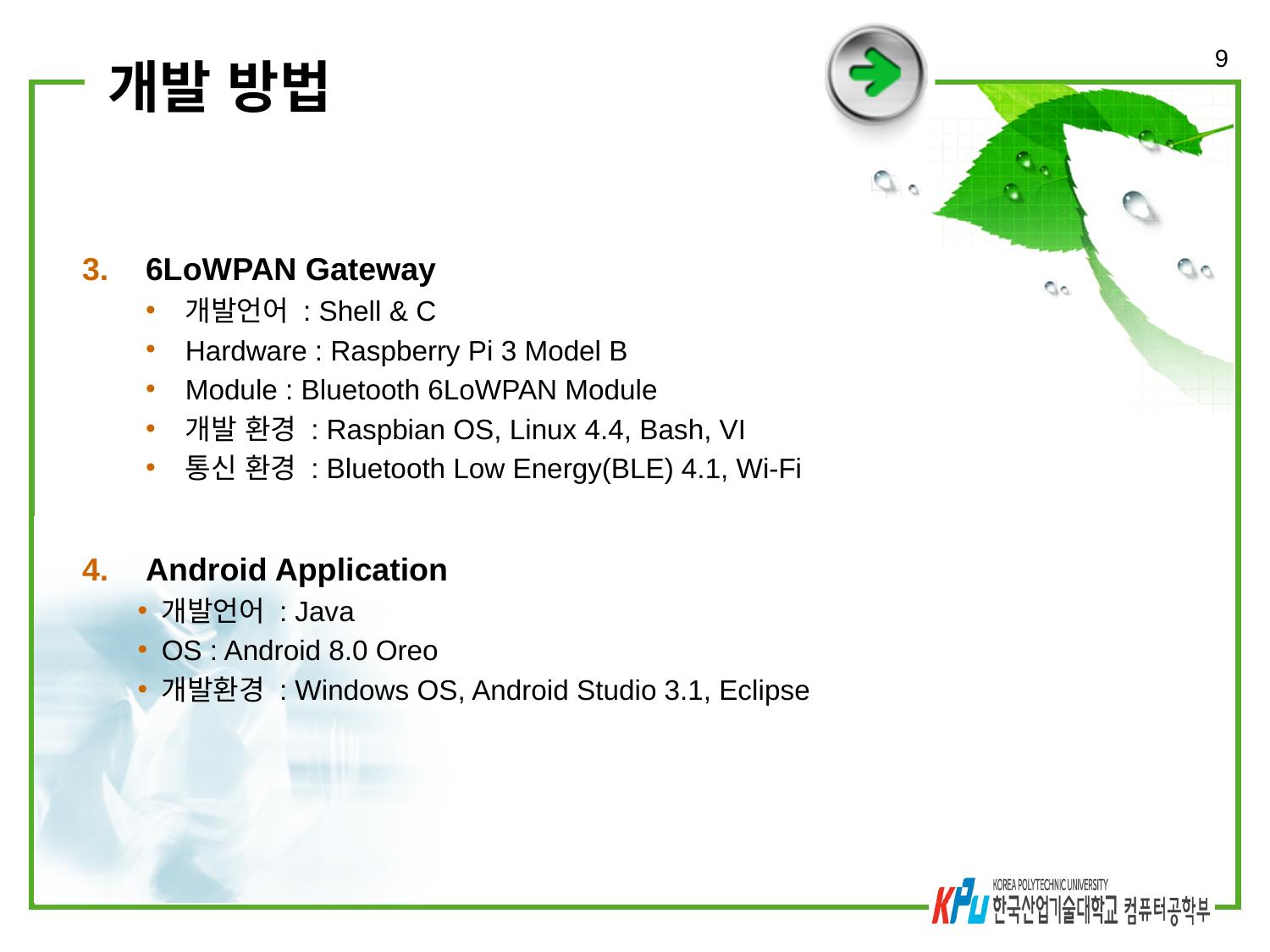

9
# 개발 방법

6LoWPAN Gateway
개발언어 : Shell & C
Hardware : Raspberry Pi 3 Model B
Module : Bluetooth 6LoWPAN Module
개발 환경 : Raspbian OS, Linux 4.4, Bash, VI
통신 환경 : Bluetooth Low Energy(BLE) 4.1, Wi-Fi

Android Application
개발언어 : Java
OS : Android 8.0 Oreo
개발환경 : Windows OS, Android Studio 3.1, Eclipse